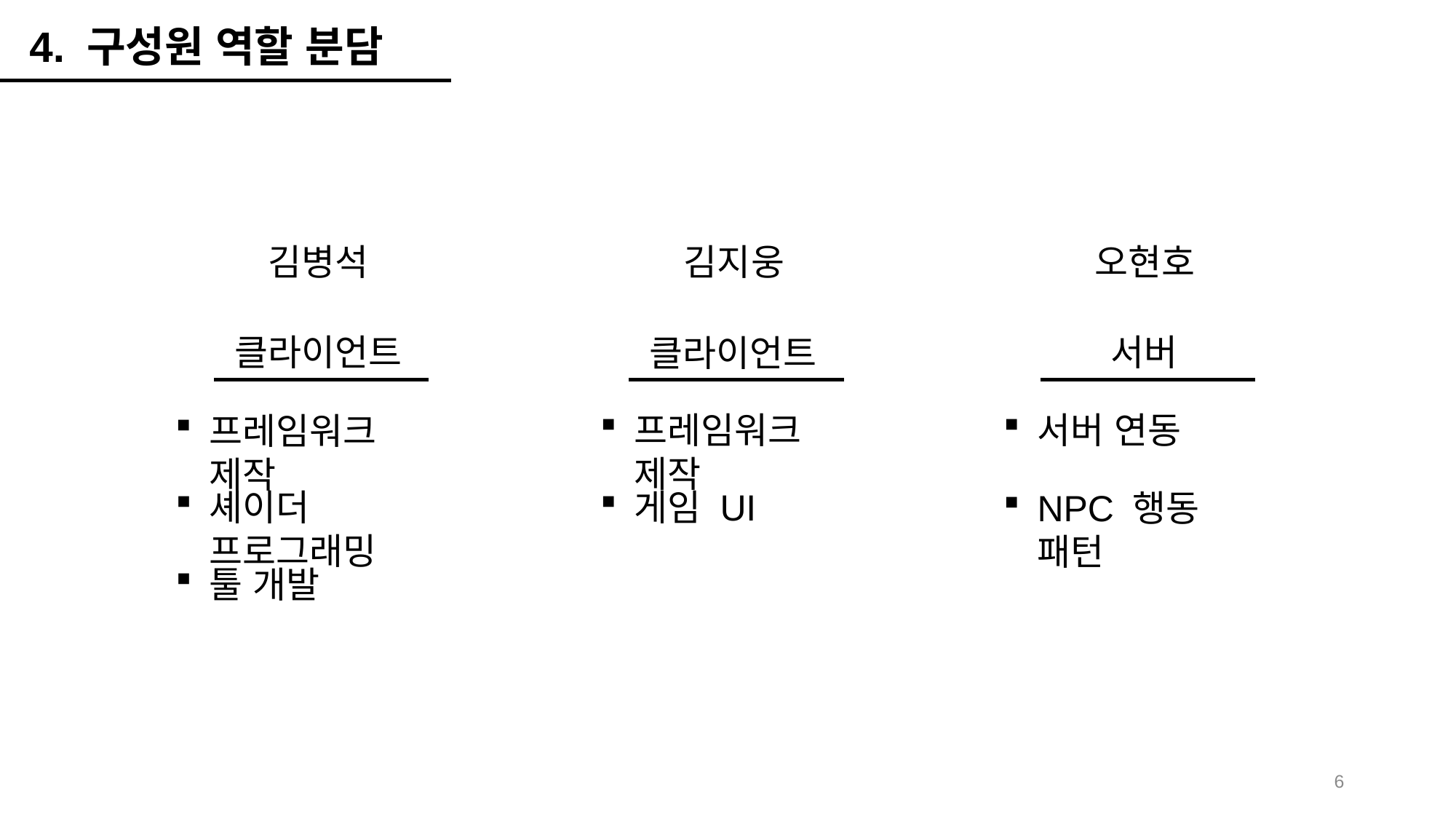

4. 구성원 역할 분담
오현호
김지웅
김병석
서버
클라이언트
클라이언트
프레임워크 제작
서버 연동
프레임워크 제작
게임 UI
셰이더 프로그래밍
NPC 행동 패턴
툴 개발
6